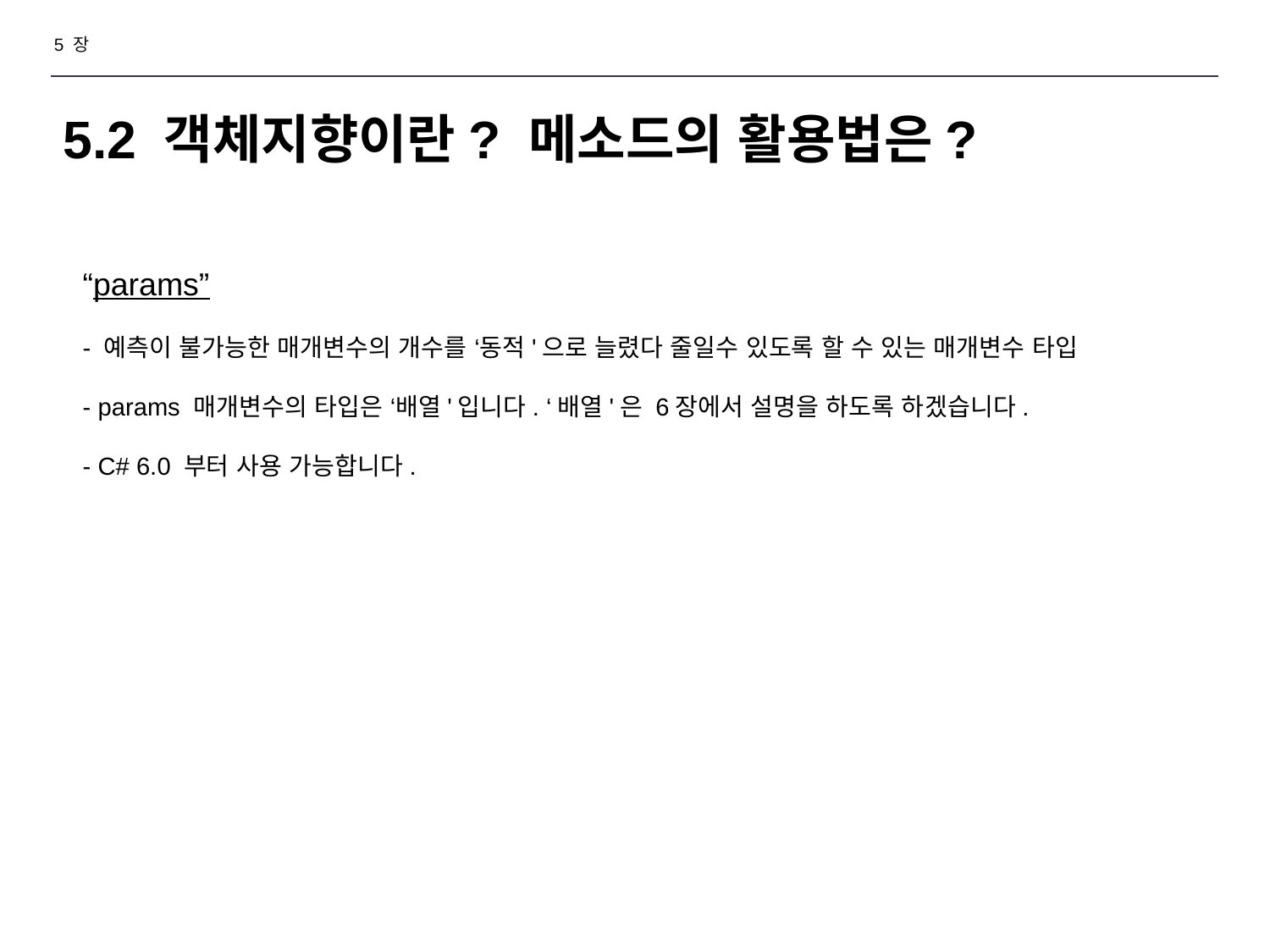

5 장
# 5.2 객체지향이란? 메소드의 활용법은?

“params”

- 예측이 불가능한 매개변수의 개수를 ‘동적'으로 늘렸다 줄일수 있도록 할 수 있는 매개변수 타입

- params 매개변수의 타입은 ‘배열'입니다. ‘배열'은 6장에서 설명을 하도록 하겠습니다.

- C# 6.0 부터 사용 가능합니다.